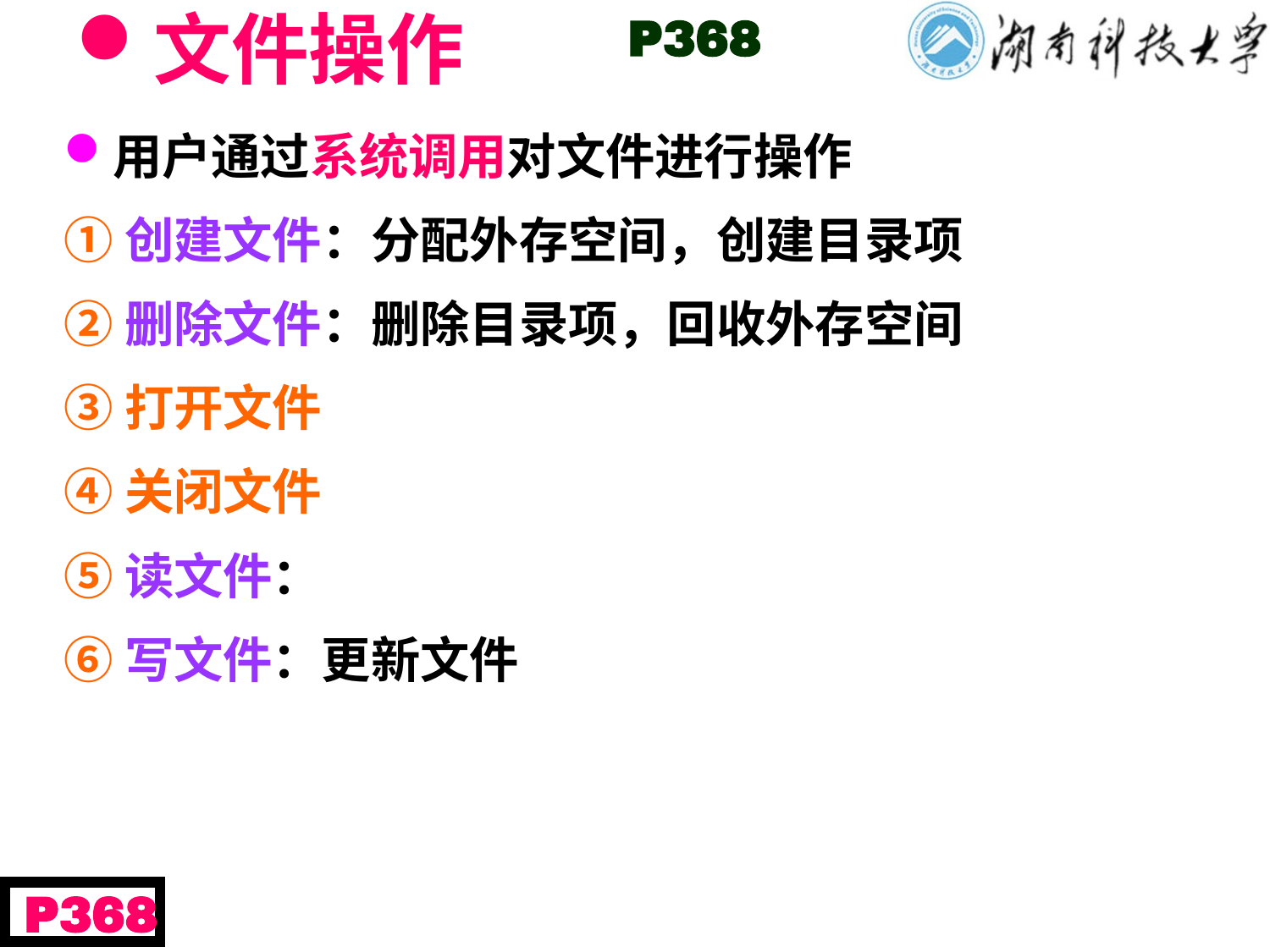

# 文件操作
P368
用户通过系统调用对文件进行操作
①创建文件：分配外存空间，创建目录项
②删除文件：删除目录项，回收外存空间
③打开文件
④关闭文件
⑤读文件：
⑥写文件：更新文件
 P368